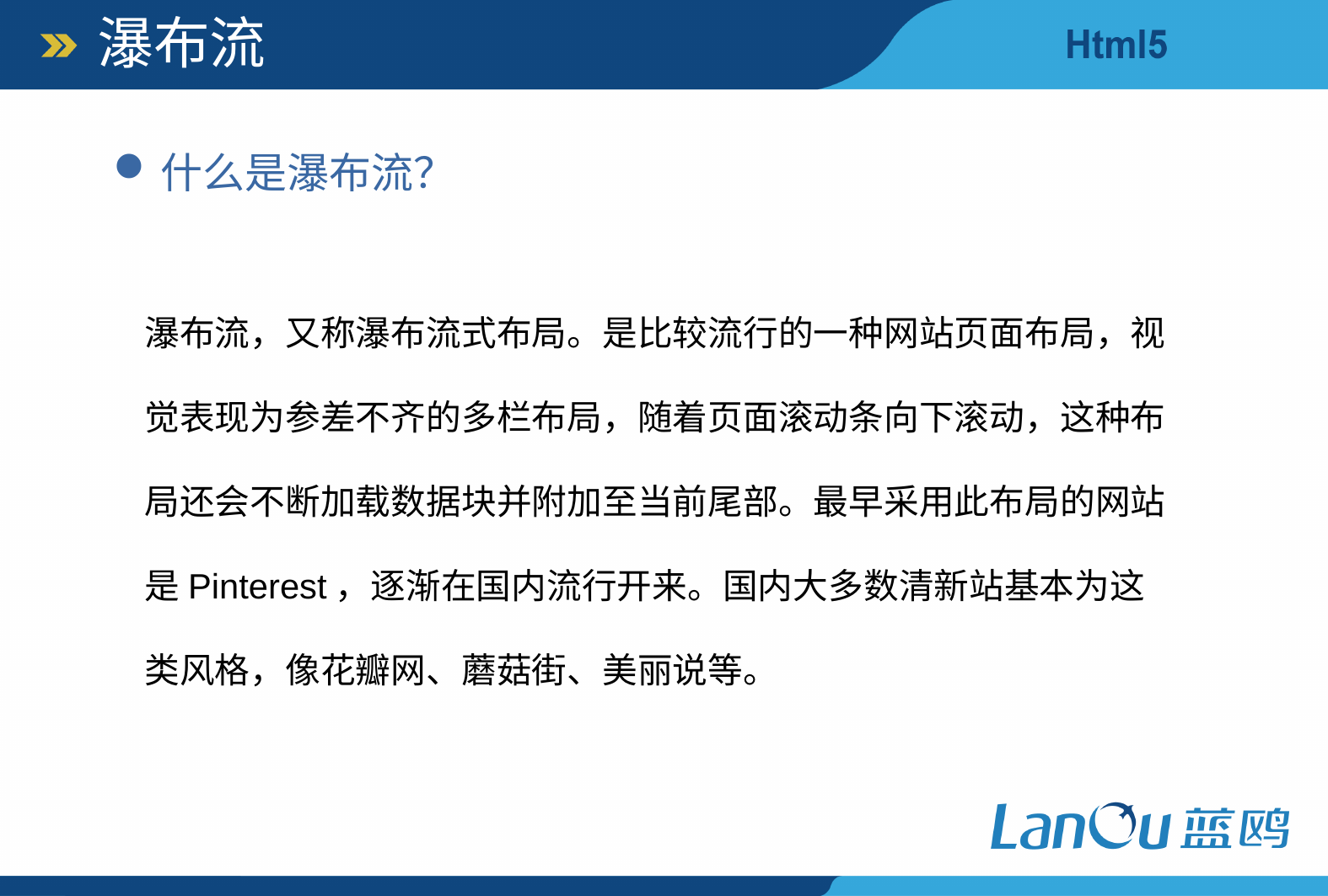

瀑布流
什么是瀑布流？
瀑布流，又称瀑布流式布局。是比较流行的一种网站页面布局，视觉表现为参差不齐的多栏布局，随着页面滚动条向下滚动，这种布局还会不断加载数据块并附加至当前尾部。最早采用此布局的网站是Pinterest，逐渐在国内流行开来。国内大多数清新站基本为这类风格，像花瓣网、蘑菇街、美丽说等。